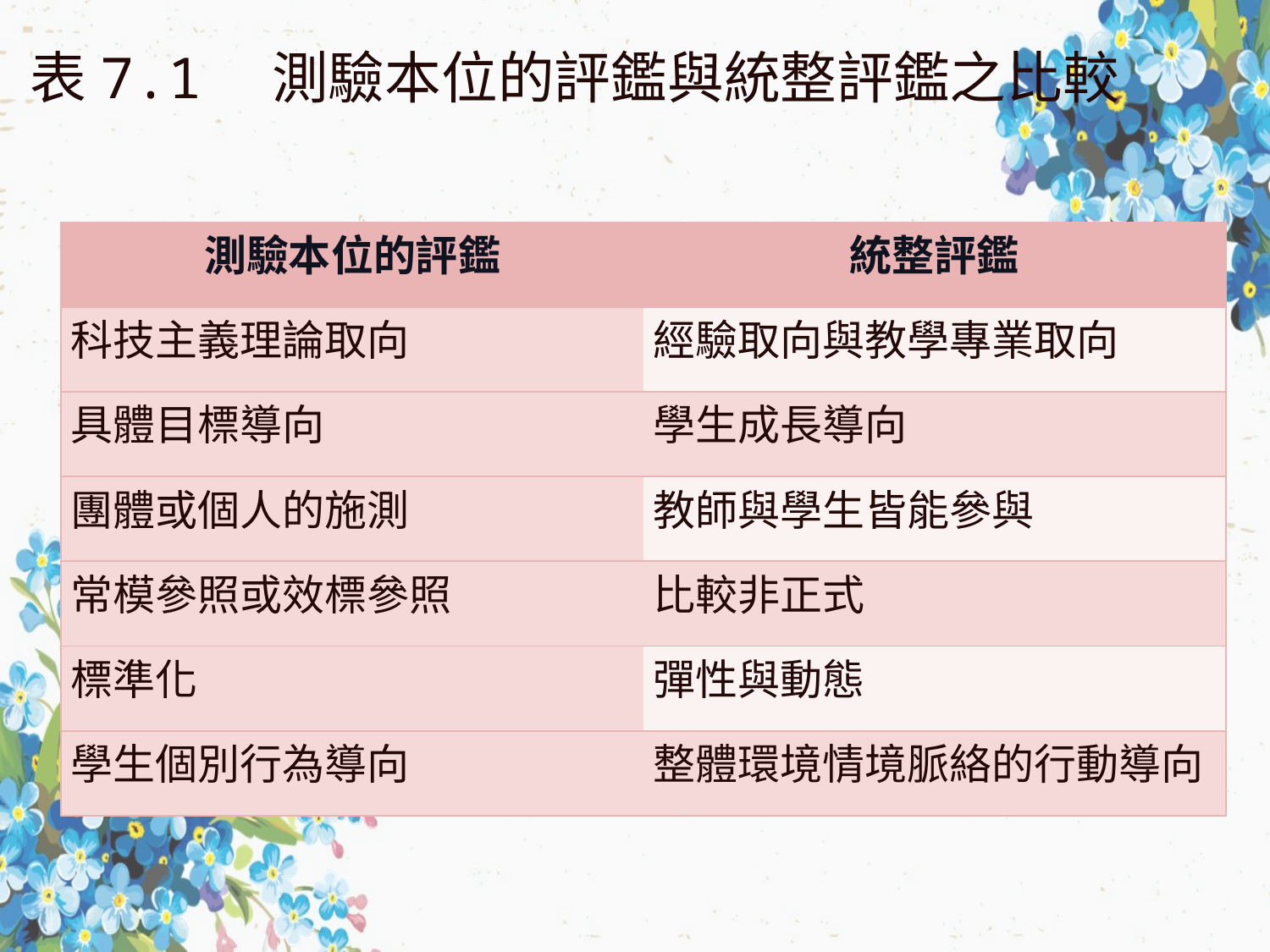

表7.1　測驗本位的評鑑與統整評鑑之比較
| 測驗本位的評鑑 | 統整評鑑 |
| --- | --- |
| 科技主義理論取向 | 經驗取向與教學專業取向 |
| 具體目標導向 | 學生成長導向 |
| 團體或個人的施測 | 教師與學生皆能參與 |
| 常模參照或效標參照 | 比較非正式 |
| 標準化 | 彈性與動態 |
| 學生個別行為導向 | 整體環境情境脈絡的行動導向 |